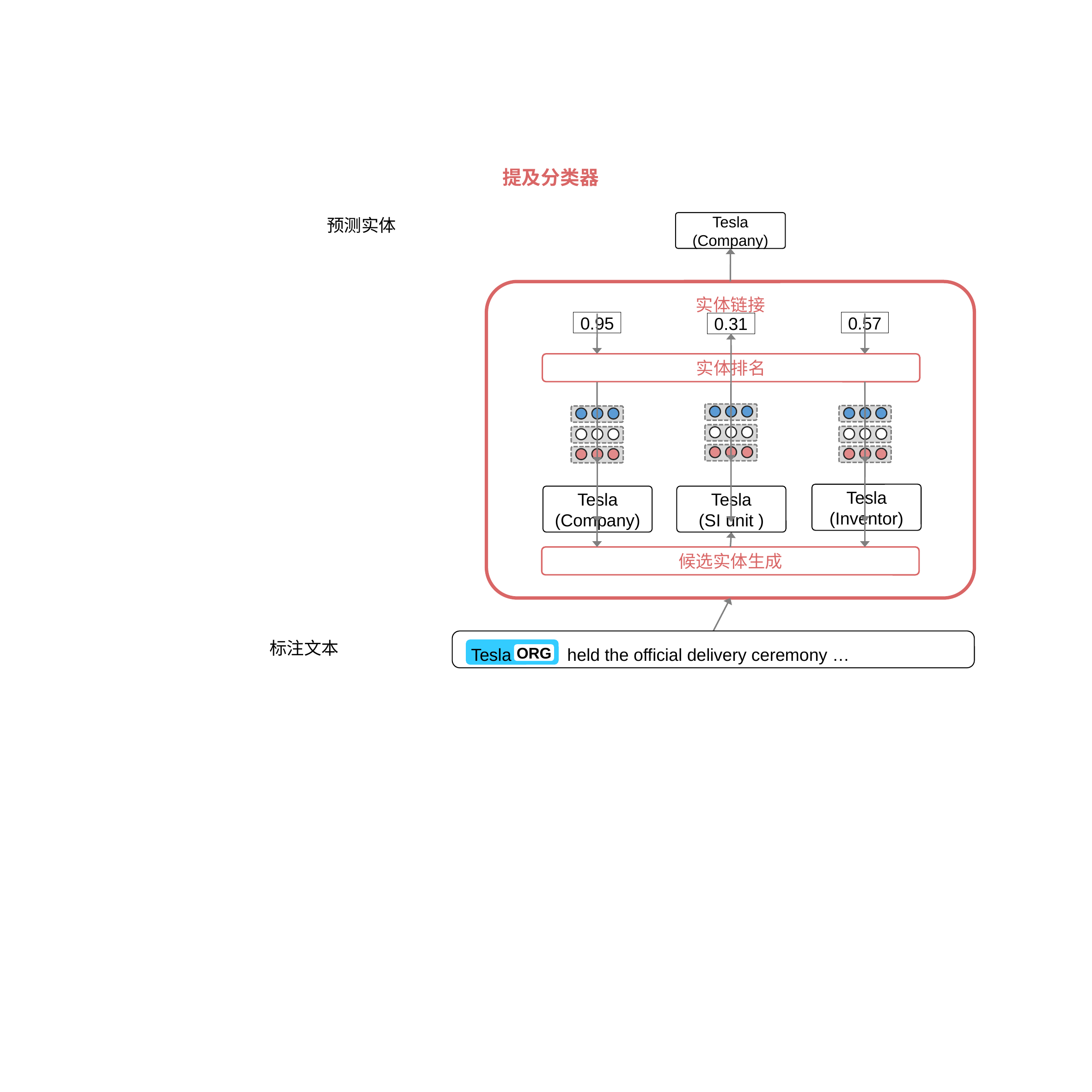

提及分类器
预测实体
Tesla
(Company)
实体链接
0.95
0.57
0.31
实体排名

Tesla
(Inventor)
Tesla
(Company)
Tesla
(SI unit )
候选实体生成
  Tesla            held the official delivery ceremony …
标注文本

ORG